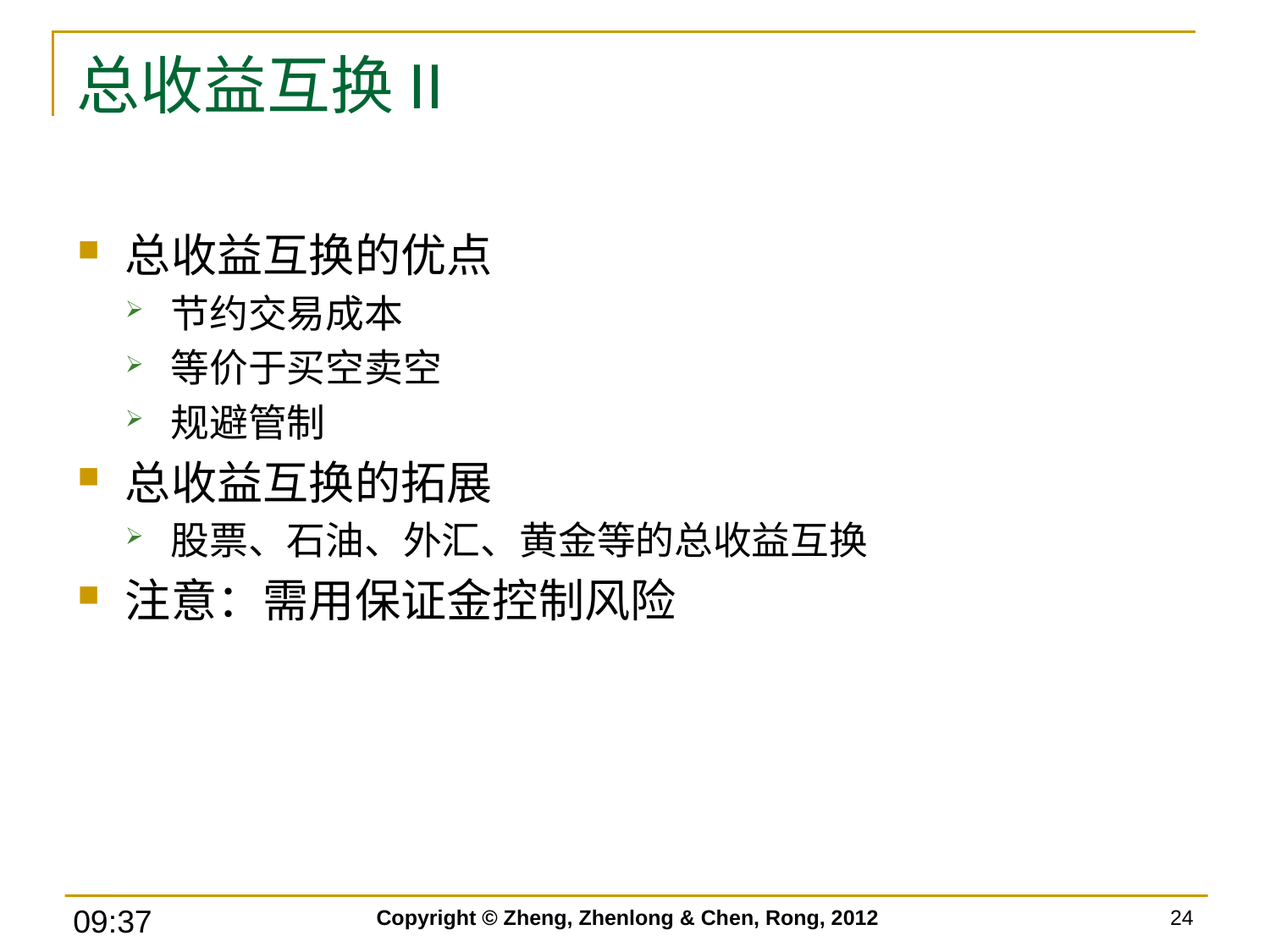

# 总收益互换II

总收益互换的优点
节约交易成本
等价于买空卖空
规避管制
总收益互换的拓展
股票、石油、外汇、黄金等的总收益互换
注意：需用保证金控制风险
Copyright © Zheng, Zhenlong & Chen, Rong, 2012
24